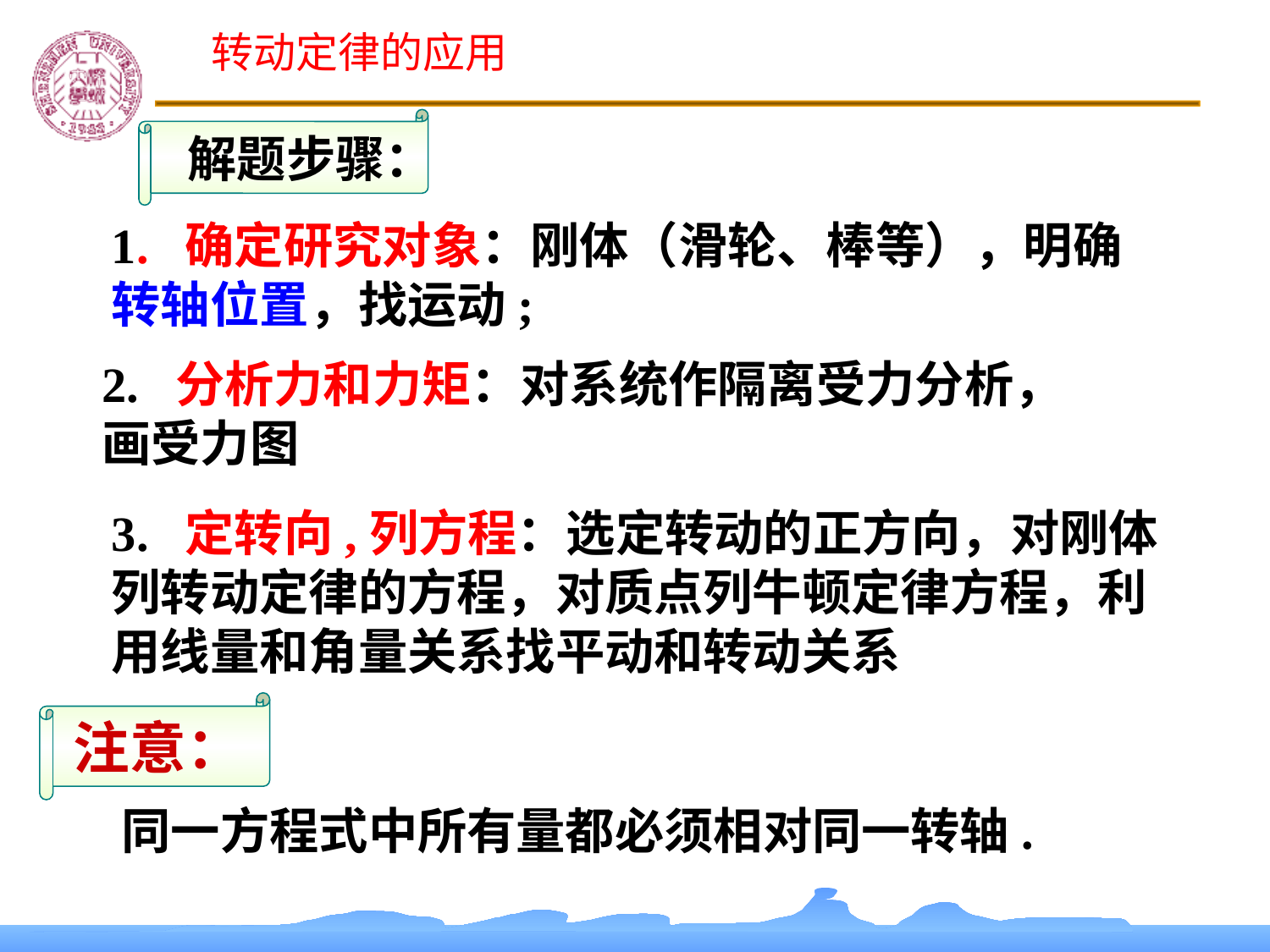

转动定律的应用
解题步骤：
1.  确定研究对象：刚体（滑轮、棒等），明确转轴位置，找运动;
2.  分析力和力矩：对系统作隔离受力分析，画受力图
3.  定转向,列方程：选定转动的正方向，对刚体列转动定律的方程，对质点列牛顿定律方程，利用线量和角量关系找平动和转动关系
注意：
同一方程式中所有量都必须相对同一转轴.